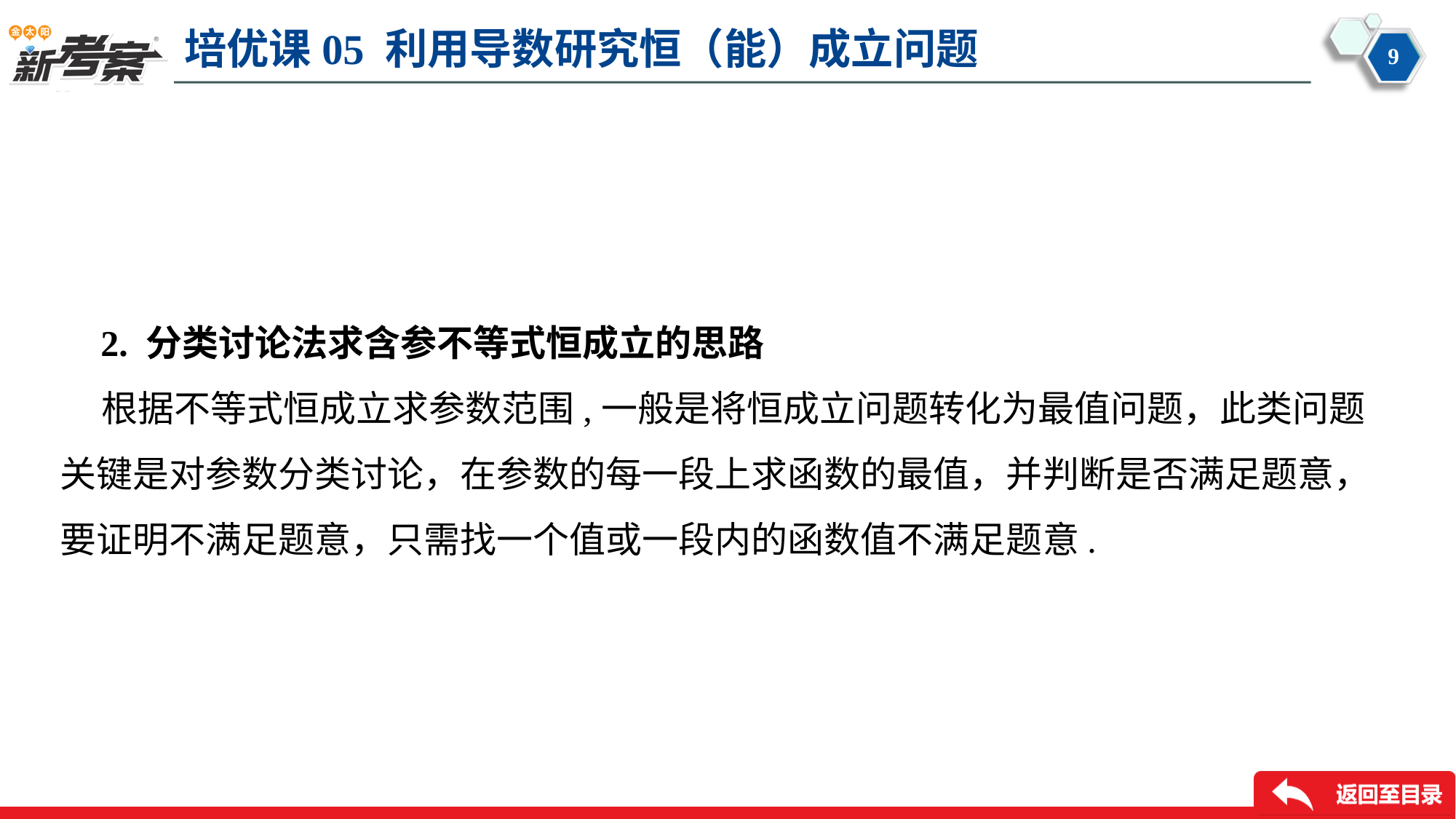

2. 分类讨论法求含参不等式恒成立的思路
    根据不等式恒成立求参数范围,一般是将恒成立问题转化为最值问题，此类问题
关键是对参数分类讨论，在参数的每一段上求函数的最值，并判断是否满足题意，
要证明不满足题意，只需找一个值或一段内的函数值不满足题意.